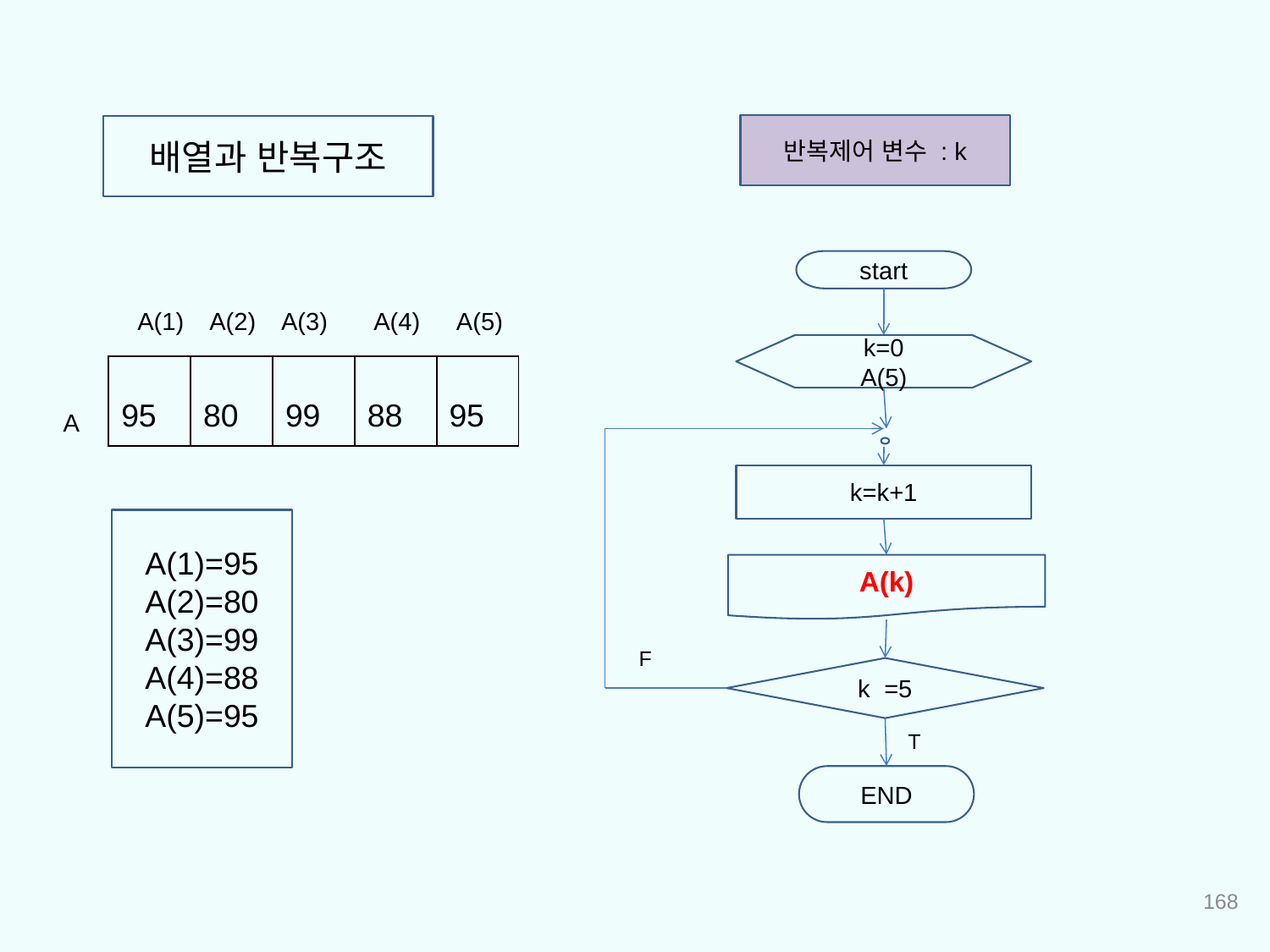

반복제어 변수 : k
배열과 반복구조
start
k=0
A(5)

k=k+1
A(k)
F
k  =5
T
END
A(5)
A(3)
A(4)
A(1)
A(2)
| 95 | 80 | 99 | 88 | 95 |
| --- | --- | --- | --- | --- |
A
A(1)=95
A(2)=80
A(3)=99
A(4)=88
A(5)=95
168